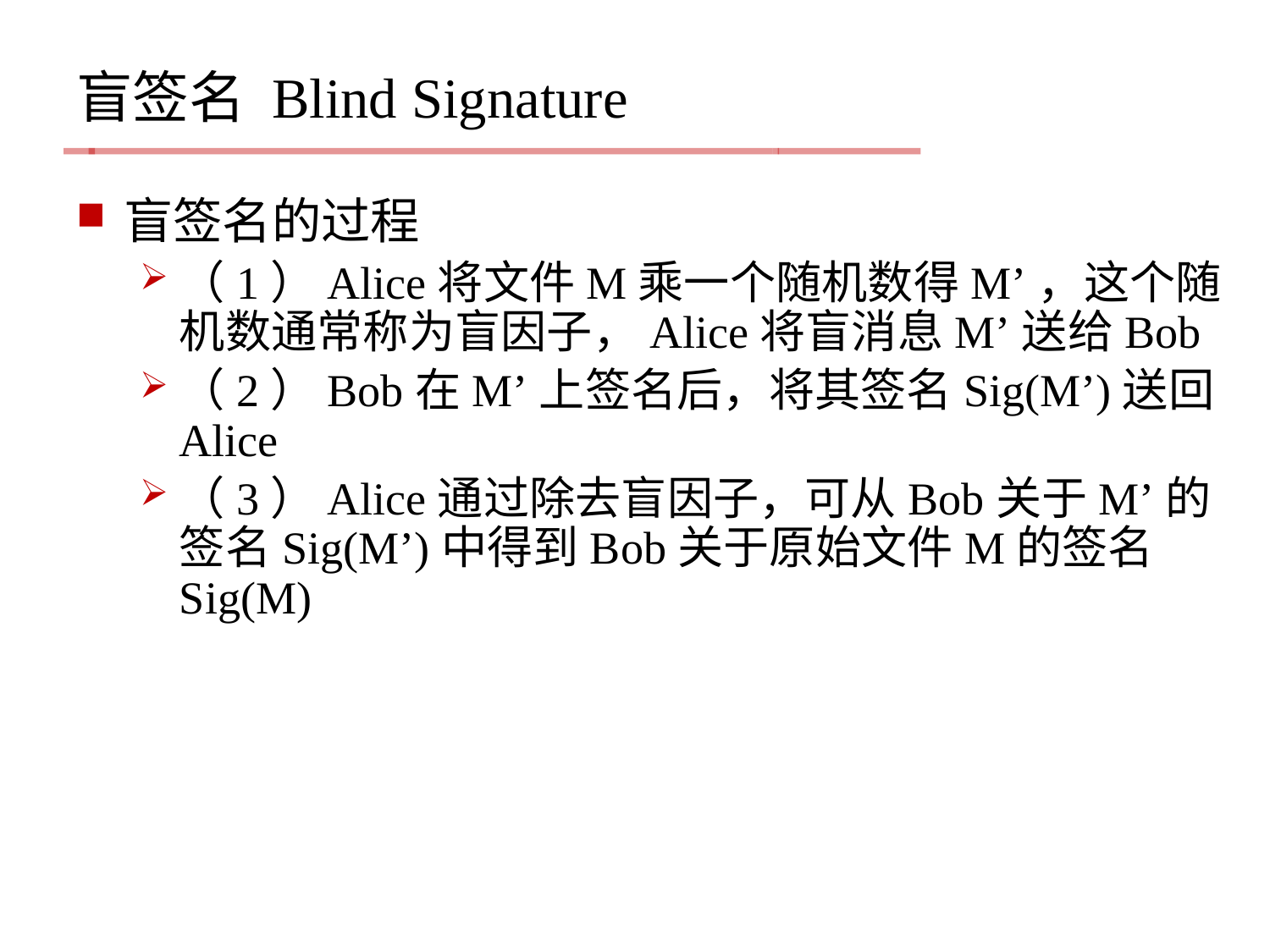

# 盲签名 Blind Signature
盲签名的过程
（1）Alice将文件M乘一个随机数得M’，这个随机数通常称为盲因子，Alice将盲消息M’送给Bob
（2）Bob在M’上签名后，将其签名Sig(M’)送回Alice
（3）Alice通过除去盲因子，可从Bob关于M’的签名Sig(M’)中得到Bob关于原始文件M的签名Sig(M)